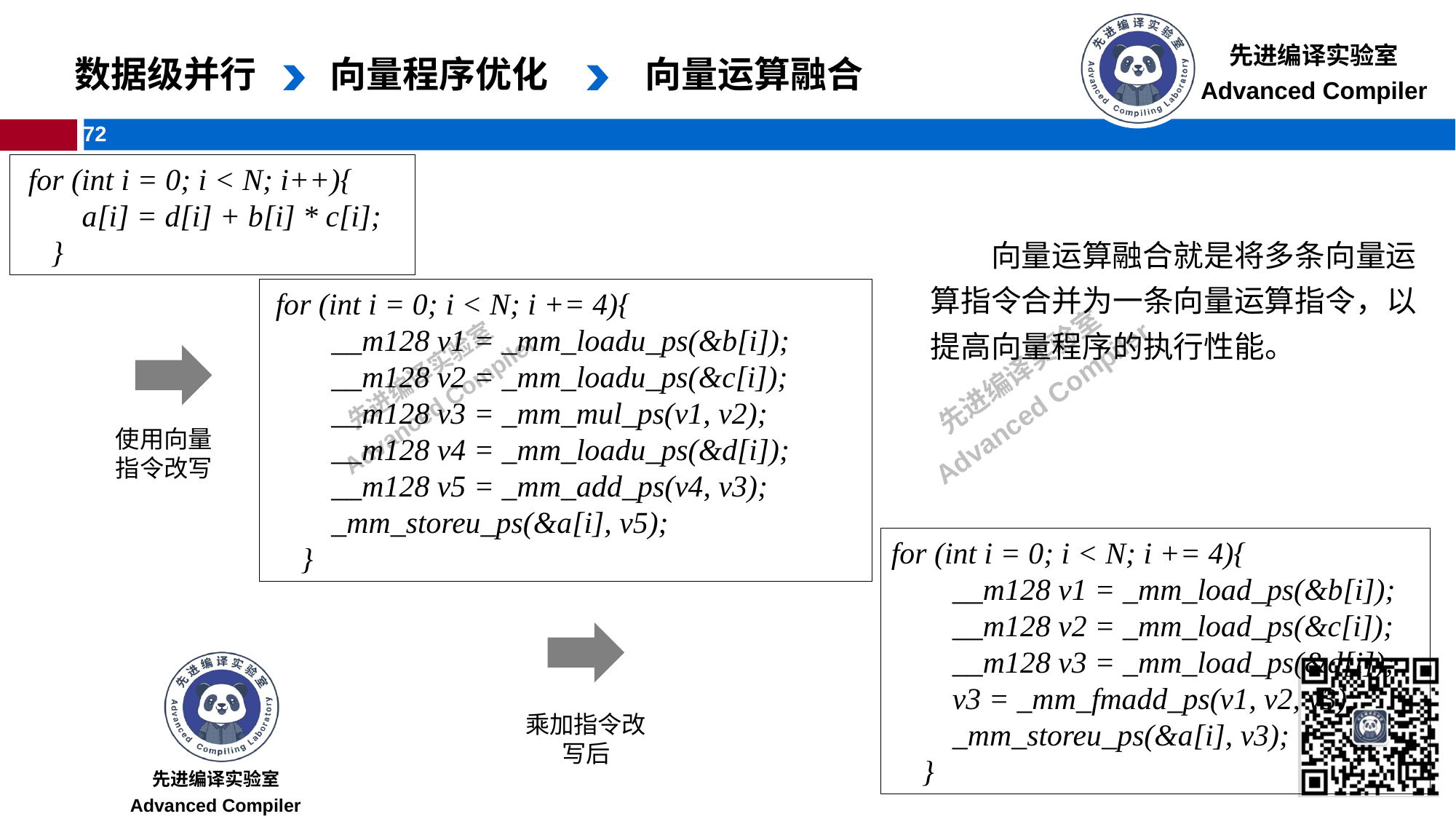

数据级并行
向量程序优化
向量运算融合

 for (int i = 0; i < N; i++){
        a[i] = d[i] + b[i] * c[i];
    }
向量运算融合就是将多条向量运算指令合并为一条向量运算指令，以提高向量程序的执行性能。
 for (int i = 0; i < N; i += 4){
        __m128 v1 = _mm_loadu_ps(&b[i]);
        __m128 v2 = _mm_loadu_ps(&c[i]);
        __m128 v3 = _mm_mul_ps(v1, v2);
        __m128 v4 = _mm_loadu_ps(&d[i]);
        __m128 v5 = _mm_add_ps(v4, v3);
        _mm_storeu_ps(&a[i], v5);
    }

使用向量指令改写
for (int i = 0; i < N; i += 4){
        __m128 v1 = _mm_load_ps(&b[i]);
        __m128 v2 = _mm_load_ps(&c[i]);
        __m128 v3 = _mm_load_ps(&d[i]);
        v3 = _mm_fmadd_ps(v1, v2, v3);
        _mm_storeu_ps(&a[i], v3);
    }

乘加指令改写后